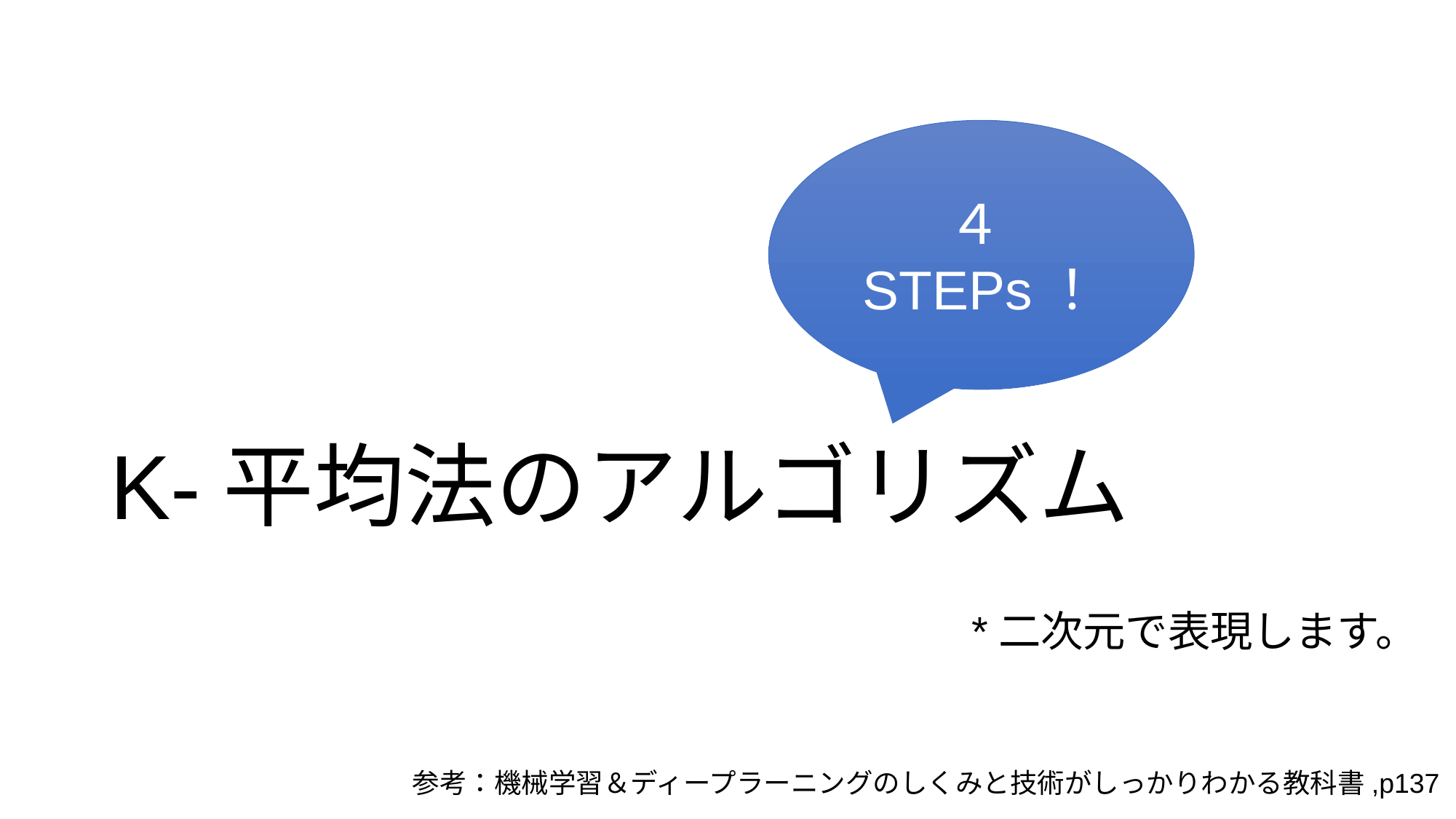

４STEPs！
# K-平均法のアルゴリズム
*二次元で表現します。
参考：機械学習＆ディープラーニングのしくみと技術がしっかりわかる教科書,p137